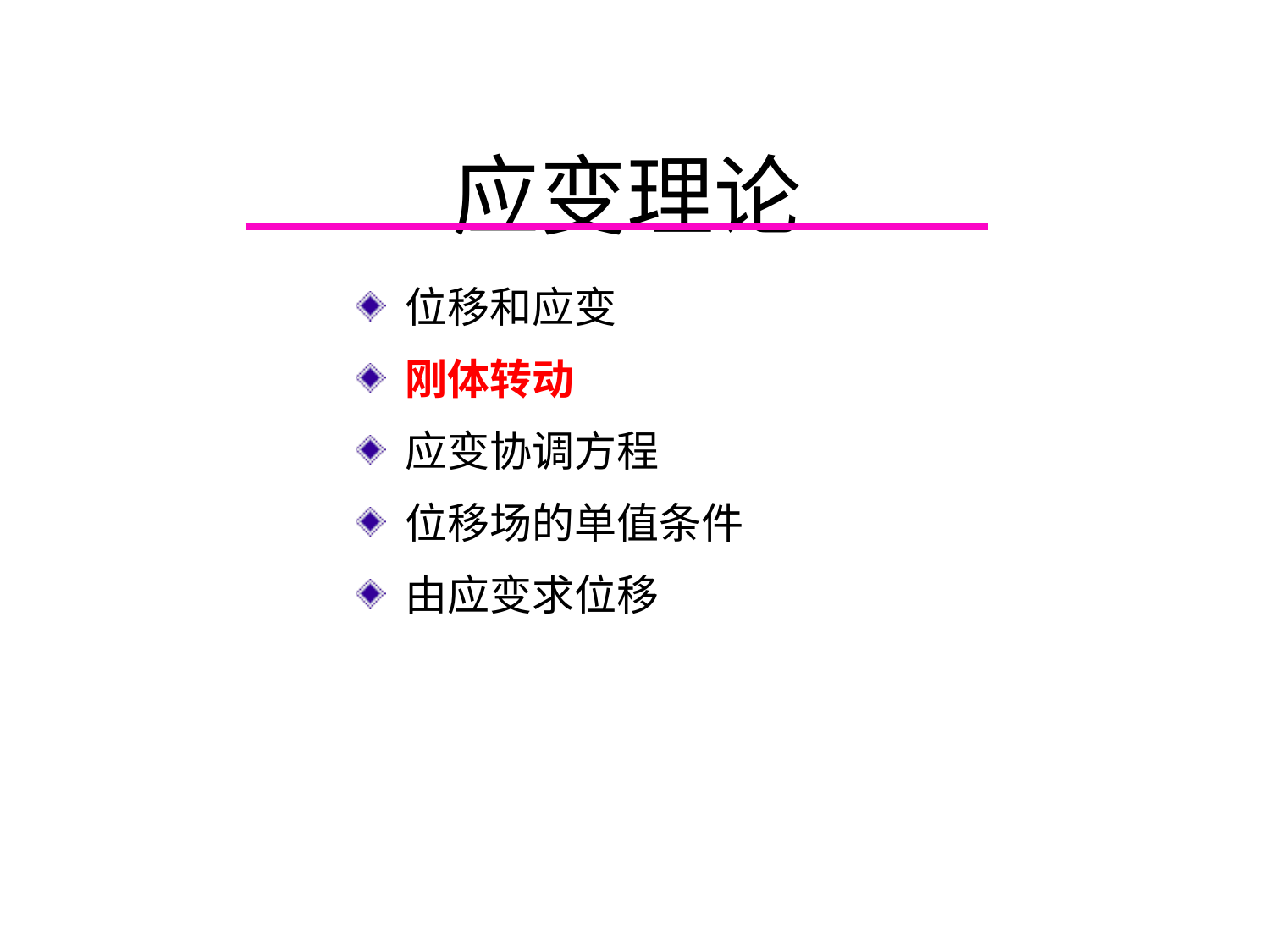

应变理论
 位移和应变
 刚体转动
 应变协调方程
 位移场的单值条件
 由应变求位移
Chapter  4